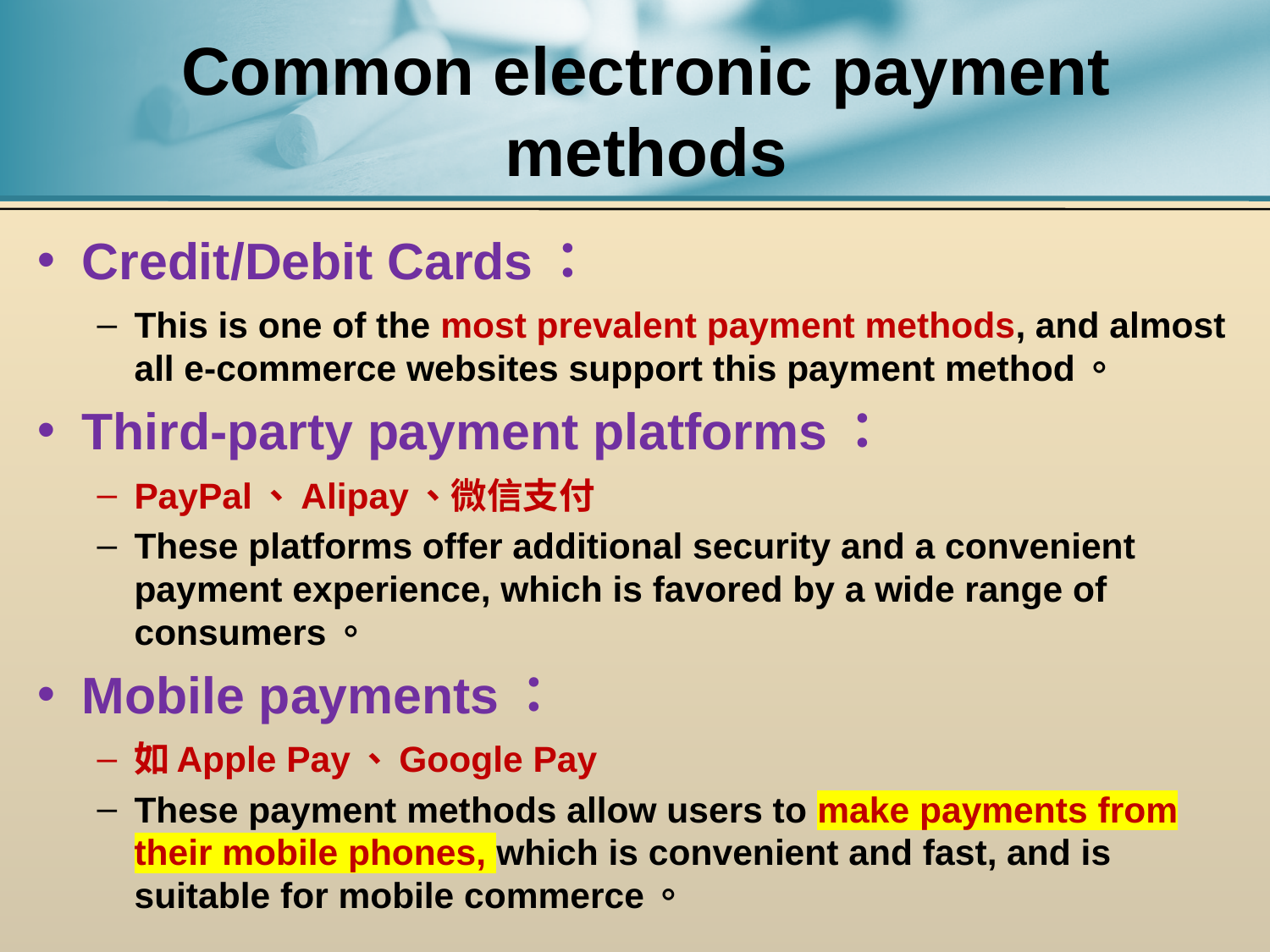

# Common electronic payment methods
Credit/Debit Cards：
This is one of the most prevalent payment methods, and almost all e-commerce websites support this payment method。
Third-party payment platforms：
PayPal、Alipay、微信支付
These platforms offer additional security and a convenient payment experience, which is favored by a wide range of consumers。
Mobile payments：
如Apple Pay、Google Pay
These payment methods allow users to make payments from their mobile phones, which is convenient and fast, and is suitable for mobile commerce。